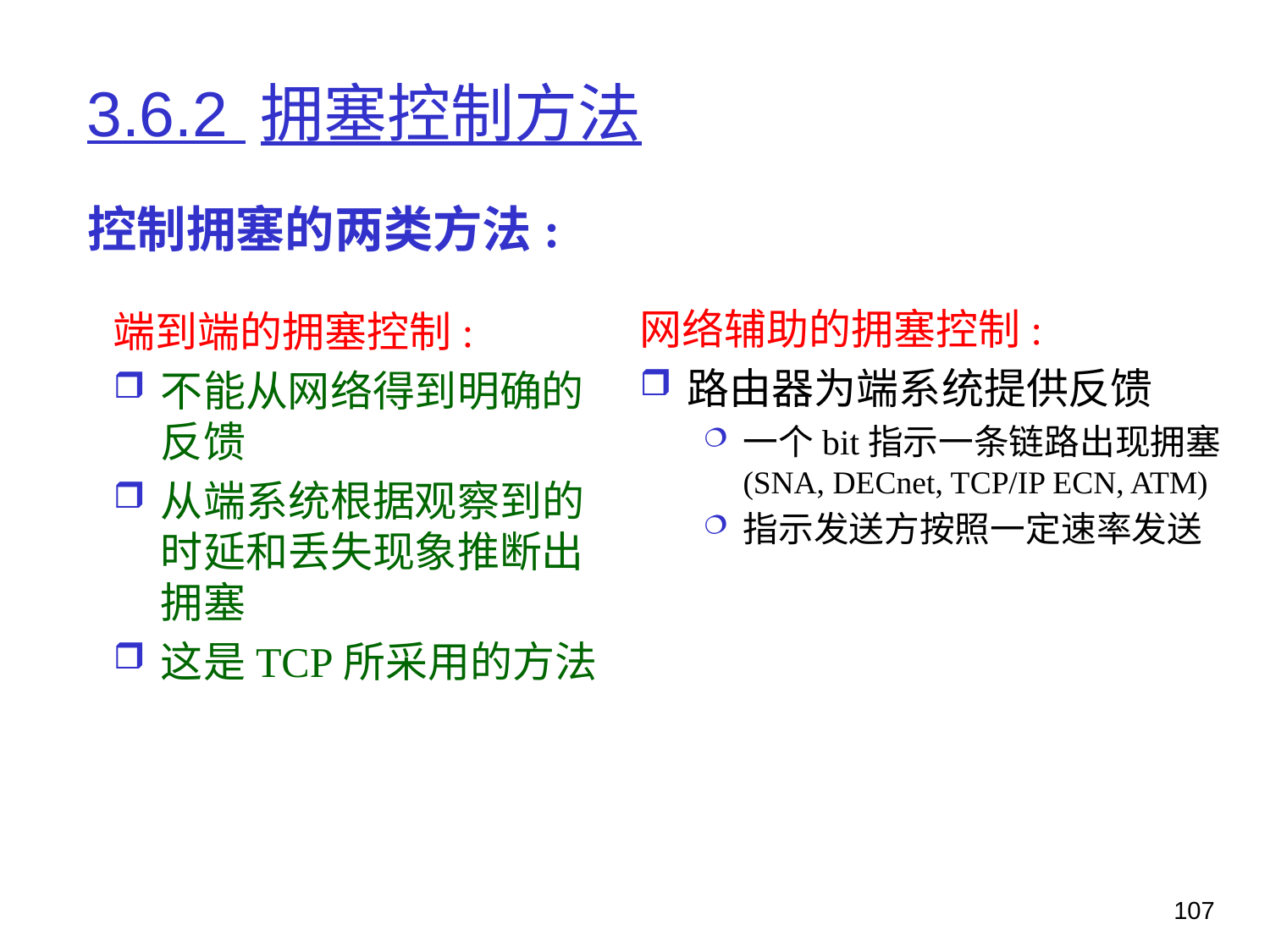

# 3.6.2 拥塞控制方法
控制拥塞的两类方法:
网络辅助的拥塞控制:
路由器为端系统提供反馈
一个bit指示一条链路出现拥塞(SNA, DECnet, TCP/IP ECN, ATM)
指示发送方按照一定速率发送
端到端的拥塞控制:
不能从网络得到明确的反馈
从端系统根据观察到的时延和丢失现象推断出拥塞
这是TCP所采用的方法
107